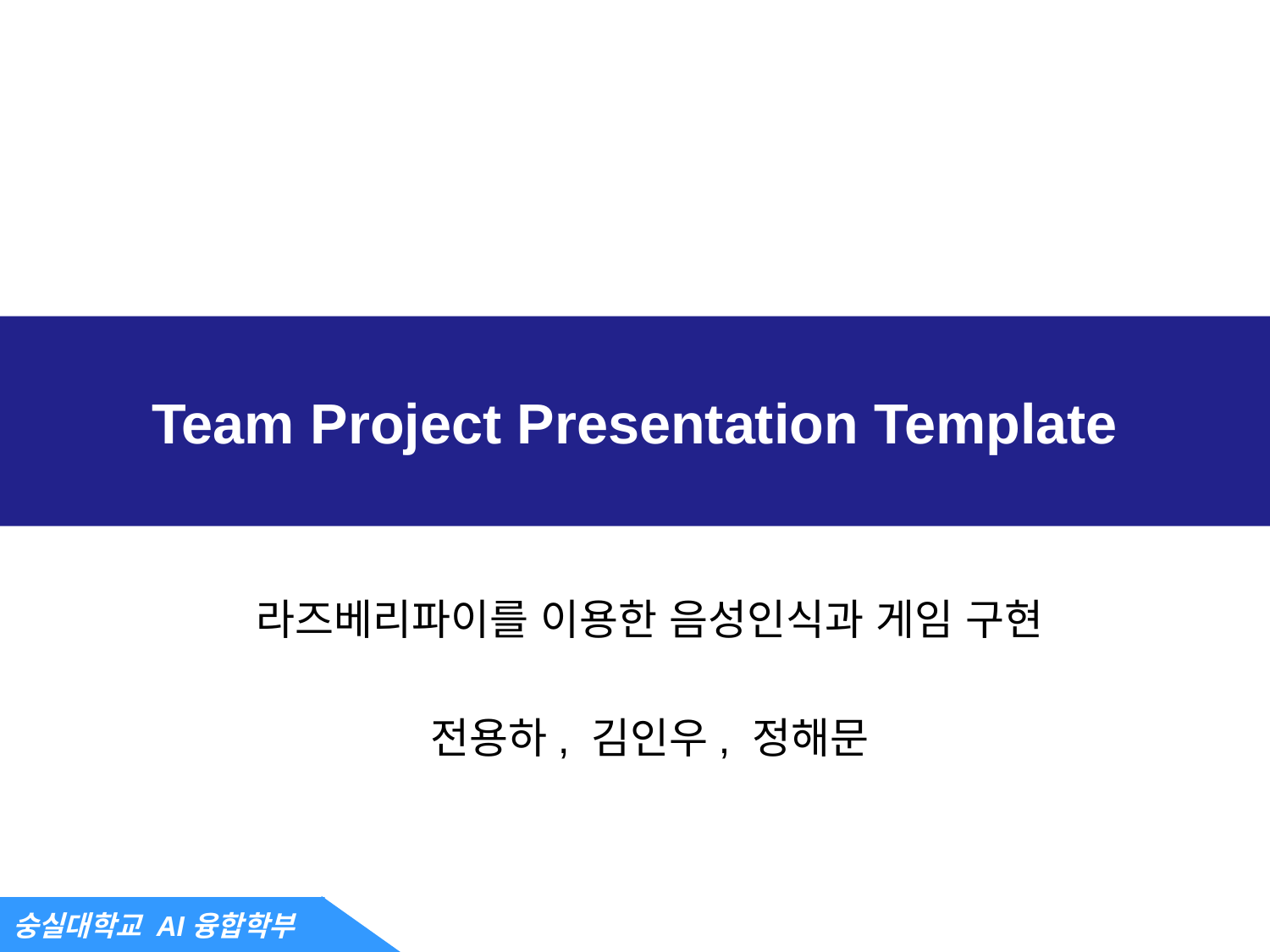

# Team Project Presentation Template
라즈베리파이를 이용한 음성인식과 게임 구현

전용하, 김인우, 정해문